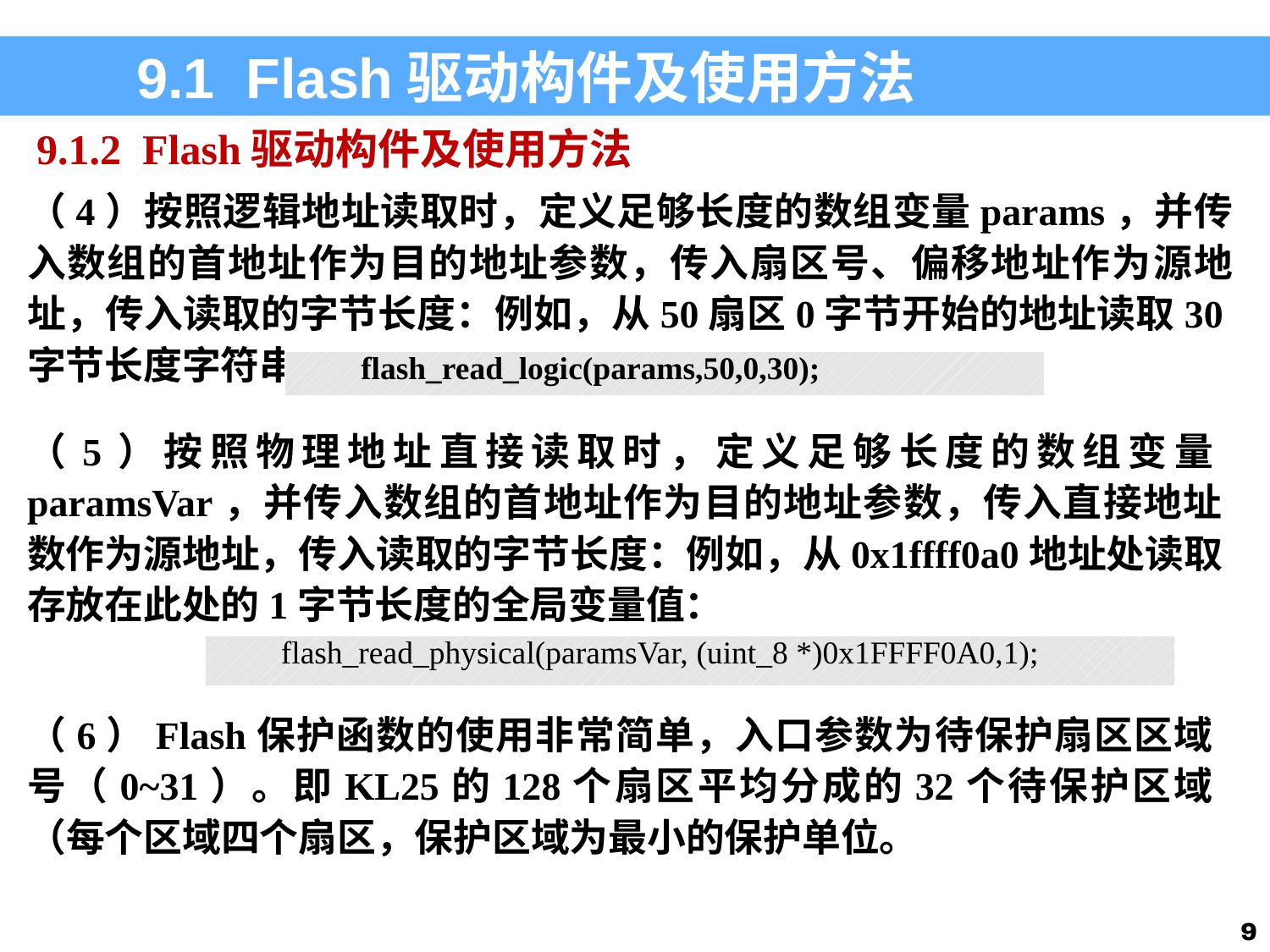

9.1  Flash驱动构件及使用方法
9.1.2  Flash驱动构件及使用方法
（4）按照逻辑地址读取时，定义足够长度的数组变量params，并传入数组的首地址作为目的地址参数，传入扇区号、偏移地址作为源地址，传入读取的字节长度：例如，从50扇区0字节开始的地址读取30字节长度字符串。
| flash\_read\_logic(params,50,0,30); |
| --- |
（5）按照物理地址直接读取时，定义足够长度的数组变量paramsVar，并传入数组的首地址作为目的地址参数，传入直接地址数作为源地址，传入读取的字节长度：例如，从0x1ffff0a0地址处读取存放在此处的1字节长度的全局变量值：
| flash\_read\_physical(paramsVar, (uint\_8 \*)0x1FFFF0A0,1); |
| --- |
（6）Flash保护函数的使用非常简单，入口参数为待保护扇区区域号（0~31）。即KL25的128个扇区平均分成的32个待保护区域（每个区域四个扇区，保护区域为最小的保护单位。
9